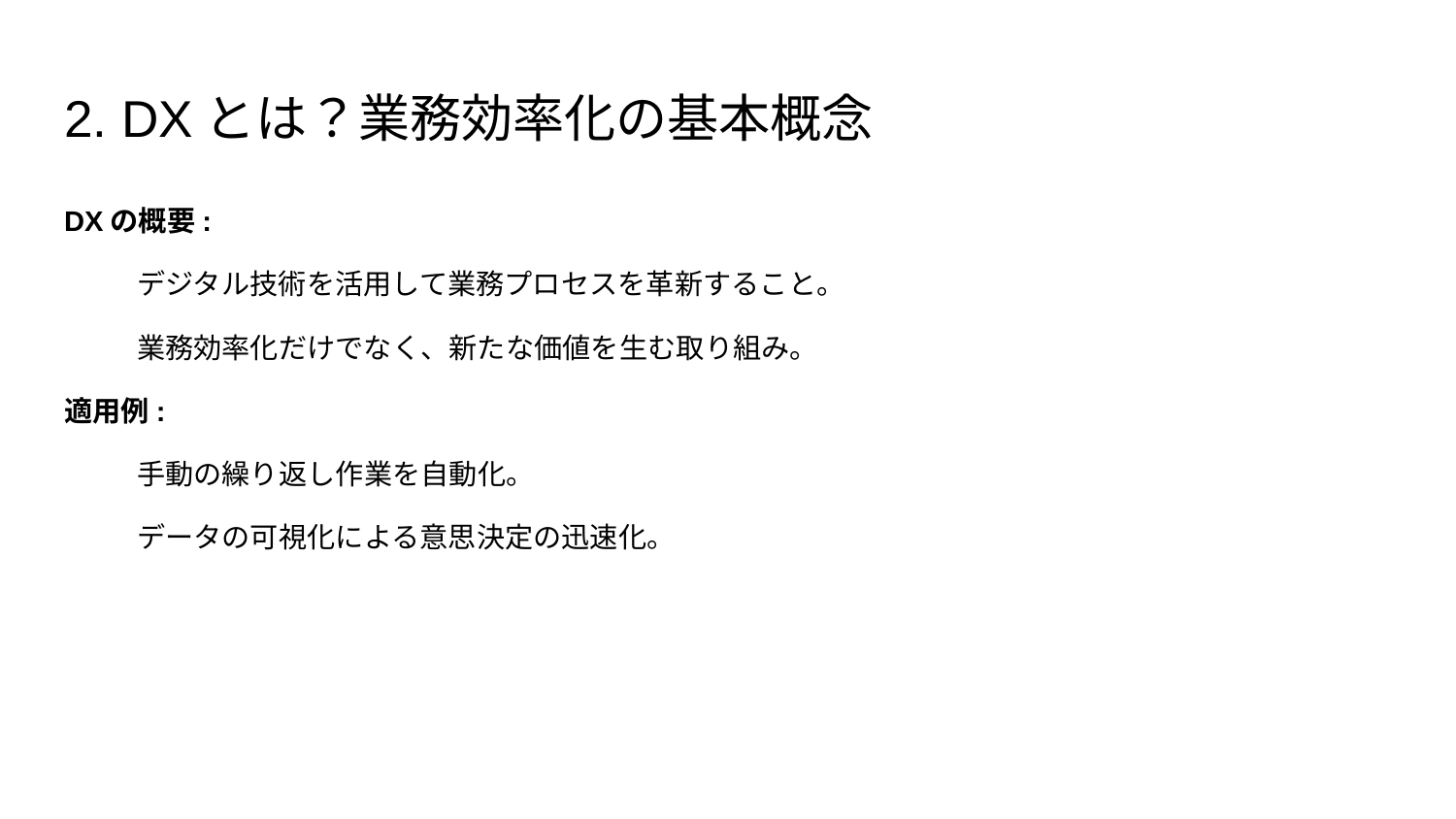

# 2. DXとは？業務効率化の基本概念
DXの概要:
デジタル技術を活用して業務プロセスを革新すること。
業務効率化だけでなく、新たな価値を生む取り組み。
適用例:
手動の繰り返し作業を自動化。
データの可視化による意思決定の迅速化。